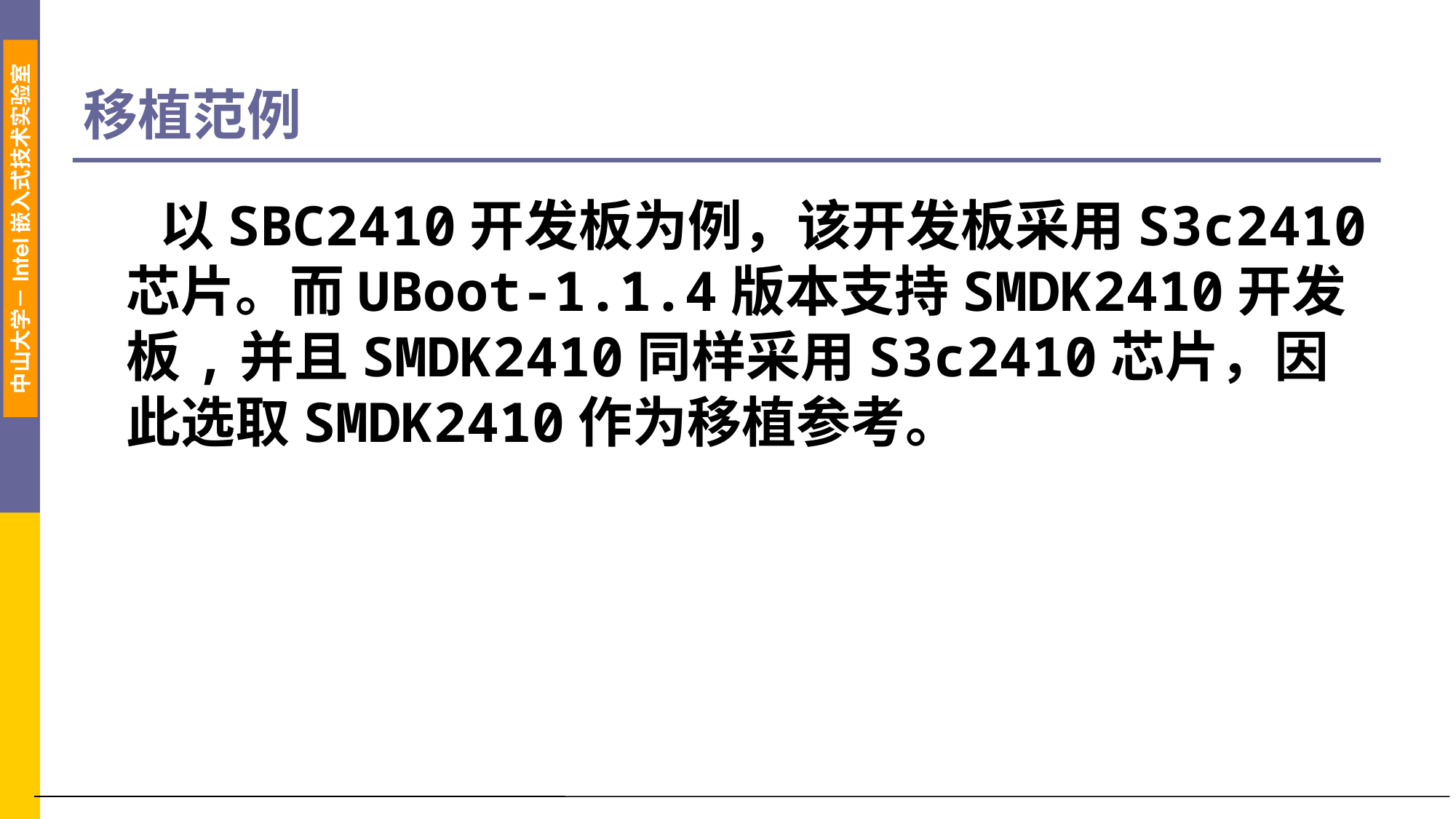

# 移植范例
	   以SBC2410开发板为例，该开发板采用S3c2410芯片。而UBoot-1.1.4版本支持SMDK2410开发板,并且SMDK2410同样采用S3c2410芯片，因此选取SMDK2410作为移植参考。